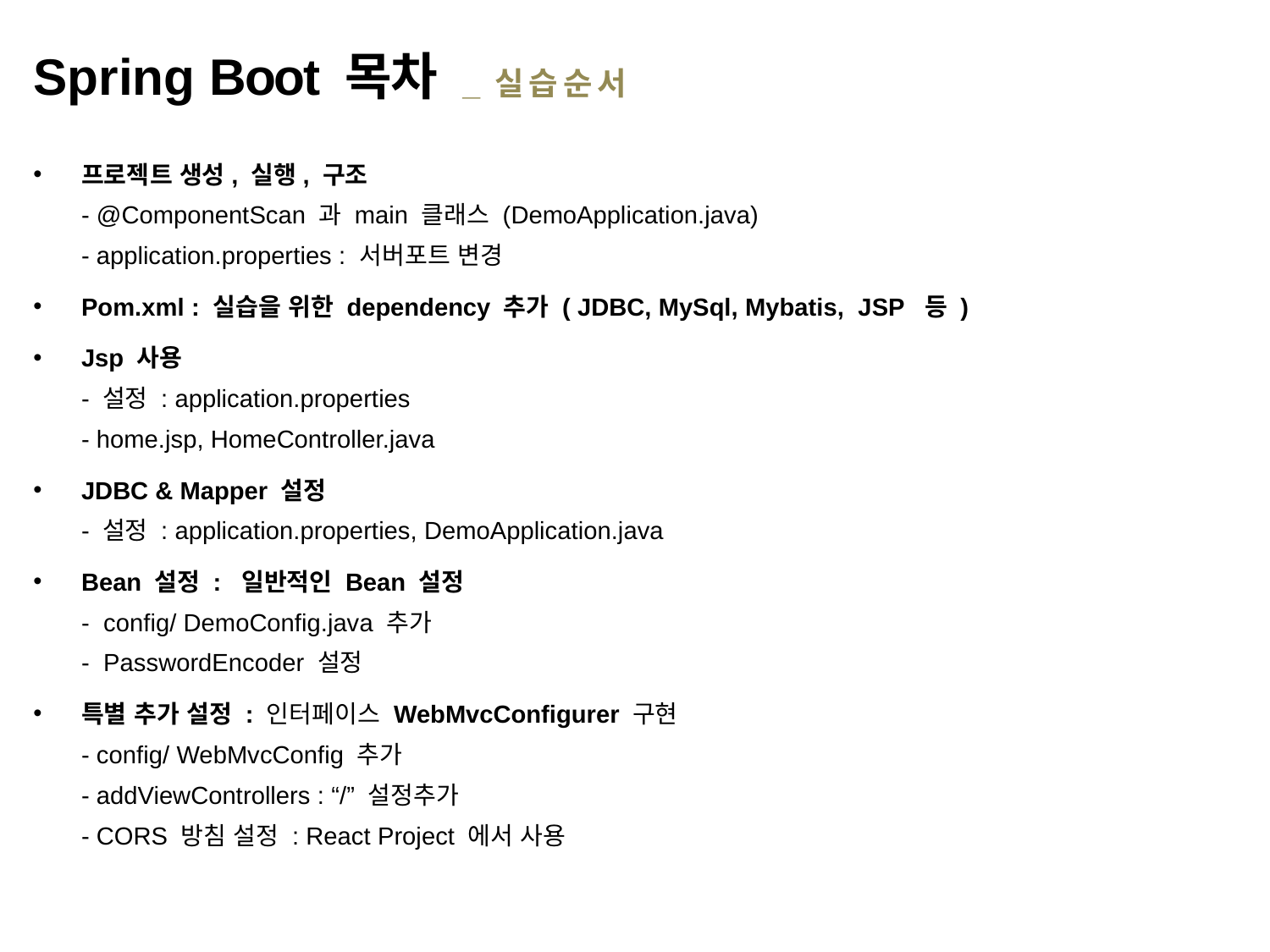

# Spring Boot 목차 _ 실 습 순 서
프로젝트 생성, 실행, 구조
- @ComponentScan 과 main 클래스 (DemoApplication.java)
- application.properties : 서버포트 변경
Pom.xml : 실습을 위한 dependency 추가 ( JDBC, MySql, Mybatis,  JSP  등 )
Jsp 사용
- 설정 : application.properties
- home.jsp, HomeController.java
JDBC & Mapper 설정
- 설정 : application.properties, DemoApplication.java
Bean 설정 :  일반적인 Bean 설정
-  config/ DemoConfig.java 추가
-  PasswordEncoder 설정
특별 추가 설정 : 인터페이스 WebMvcConfigurer 구현
- config/ WebMvcConfig 추가
- addViewControllers : “/” 설정추가
- CORS 방침 설정 : React Project 에서 사용